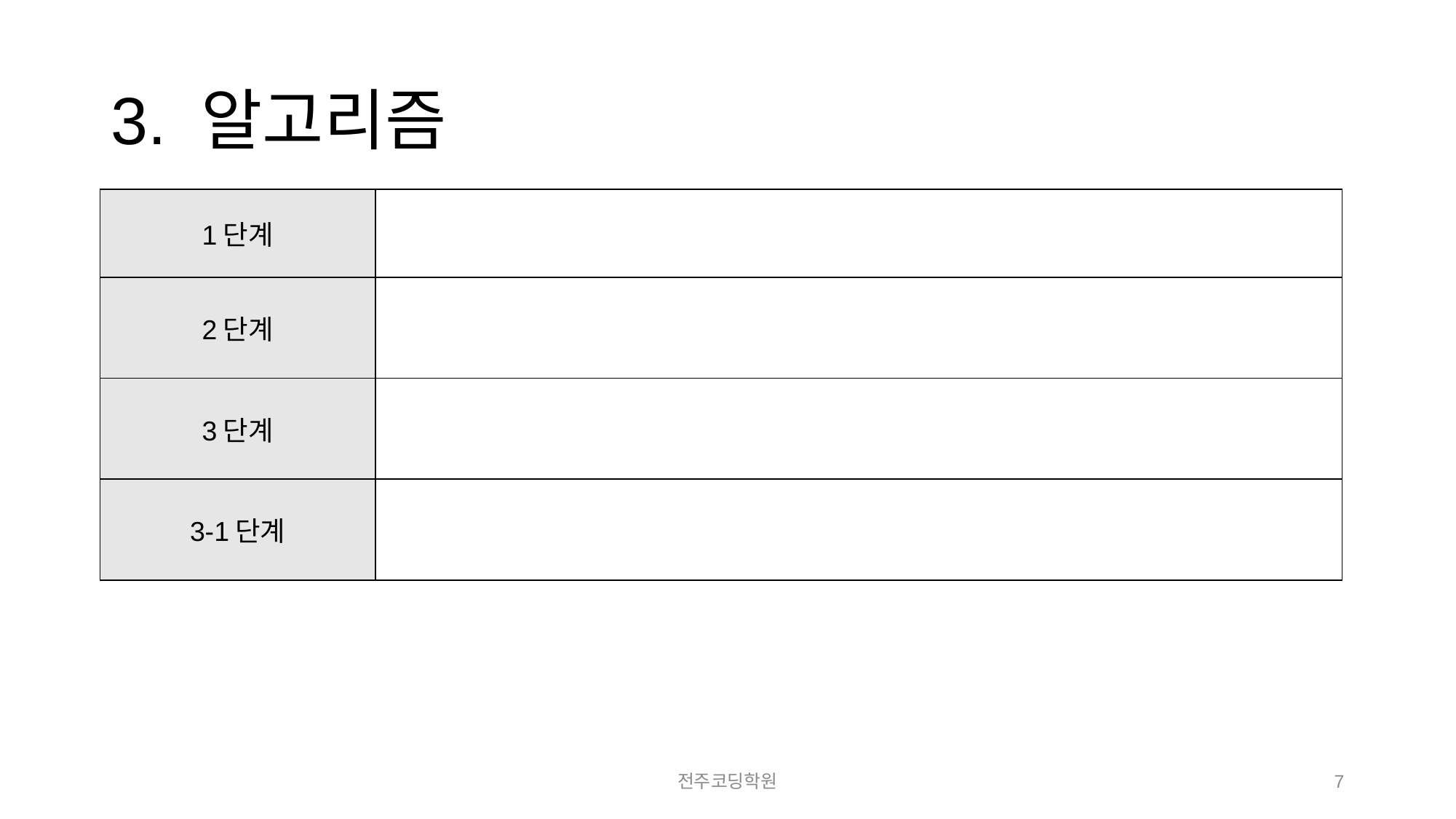

# 3. 알고리즘
| 1단계 |  |
| --- | --- |
| 2단계 |  |
| 3단계 |  |
| 3-1단계 |  |
전주코딩학원
7